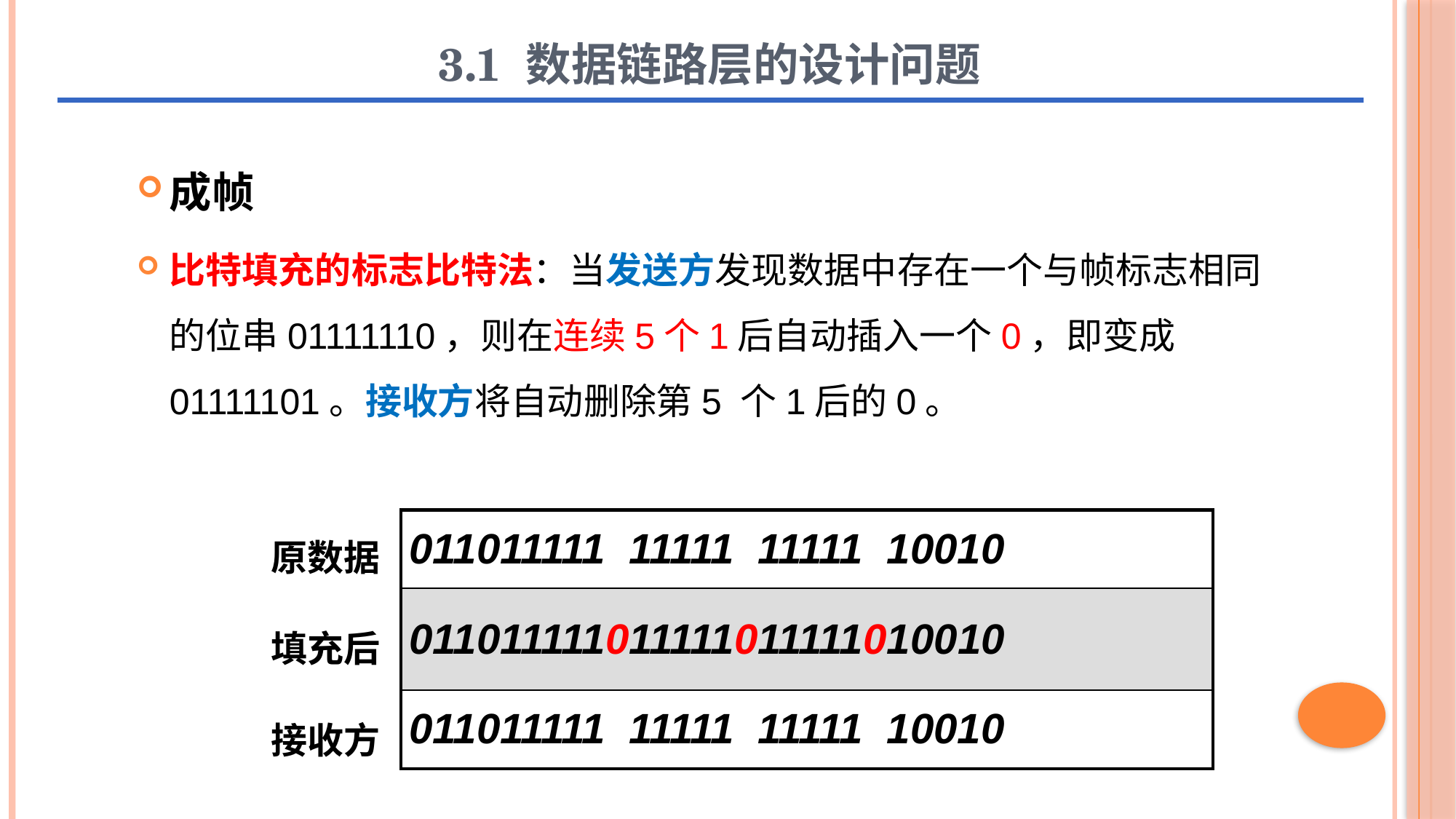

# 3.1 数据链路层的设计问题
成帧
比特填充的标志比特法：当发送方发现数据中存在一个与帧标志相同的位串01111110，则在连续5个1后自动插入一个0，即变成01111101。接收方将自动删除第5 个1后的0。

| 011011111 11111 11111 10010 |
| --- |
| 011011111011111011111010010 |
| 011011111 11111 11111 10010 |
原数据
填充后
接收方